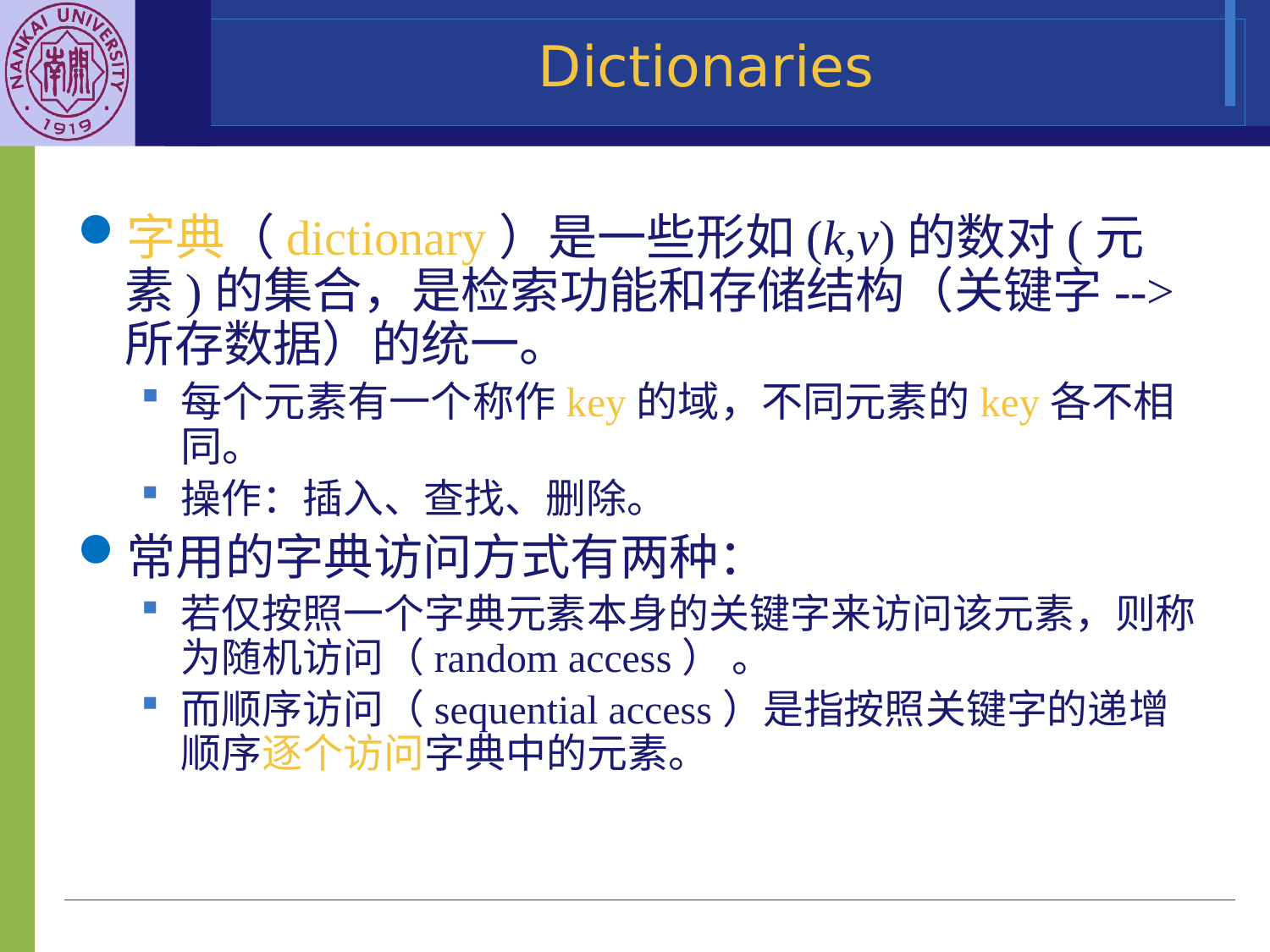

Dictionaries
字典（dictionary）是一些形如(k,v)的数对(元素)的集合，是检索功能和存储结构（关键字-->所存数据）的统一。
每个元素有一个称作key的域，不同元素的key各不相同。
操作：插入、查找、删除。
常用的字典访问方式有两种：
若仅按照一个字典元素本身的关键字来访问该元素，则称为随机访问（random access） 。
而顺序访问（sequential access）是指按照关键字的递增顺序逐个访问字典中的元素。
13